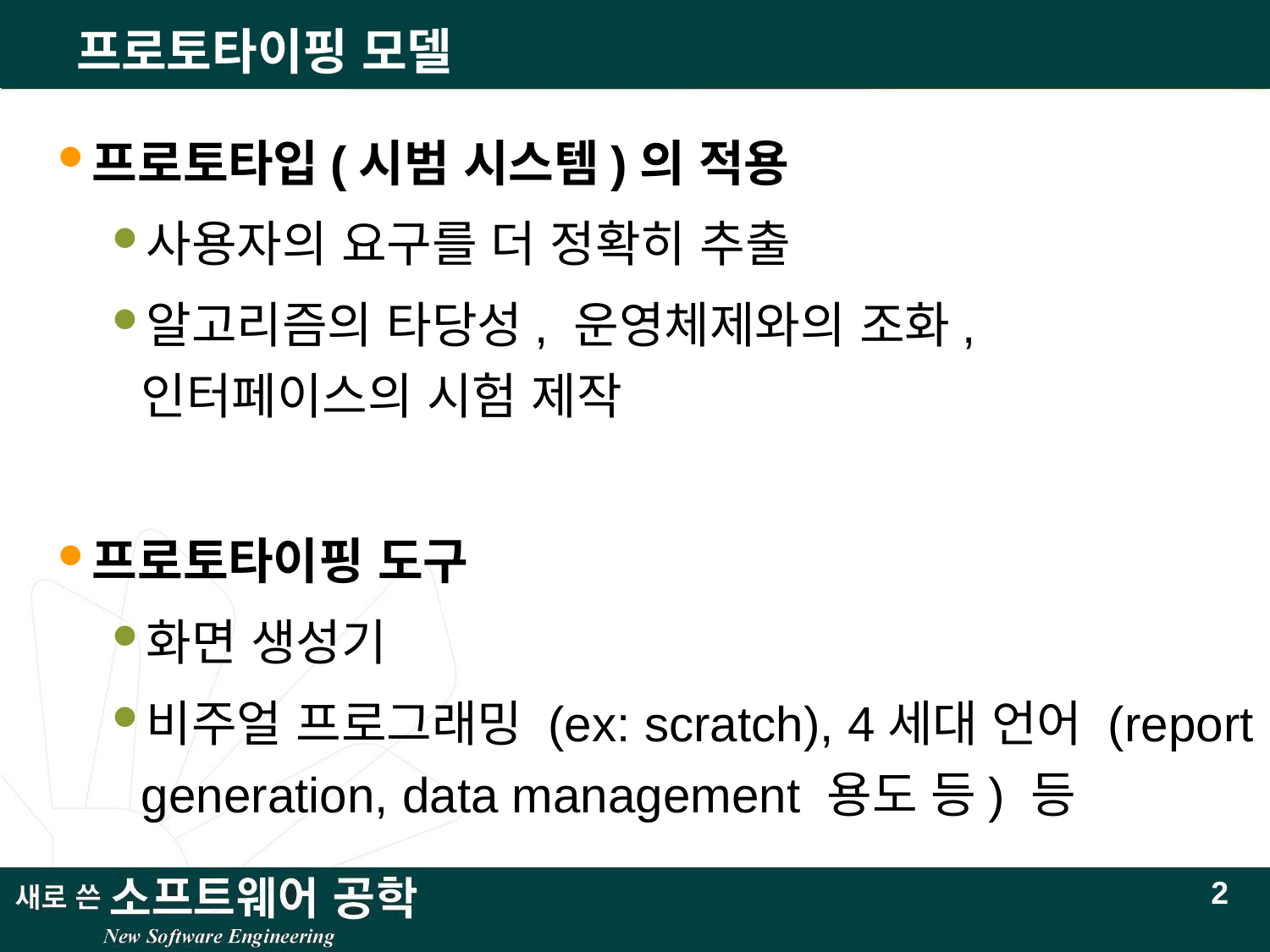

# 프로토타이핑 모델
프로토타입(시범 시스템)의 적용
사용자의 요구를 더 정확히 추출
알고리즘의 타당성, 운영체제와의 조화, 인터페이스의 시험 제작

프로토타이핑 도구
화면 생성기
비주얼 프로그래밍 (ex: scratch), 4세대 언어 (report generation, data management 용도 등) 등